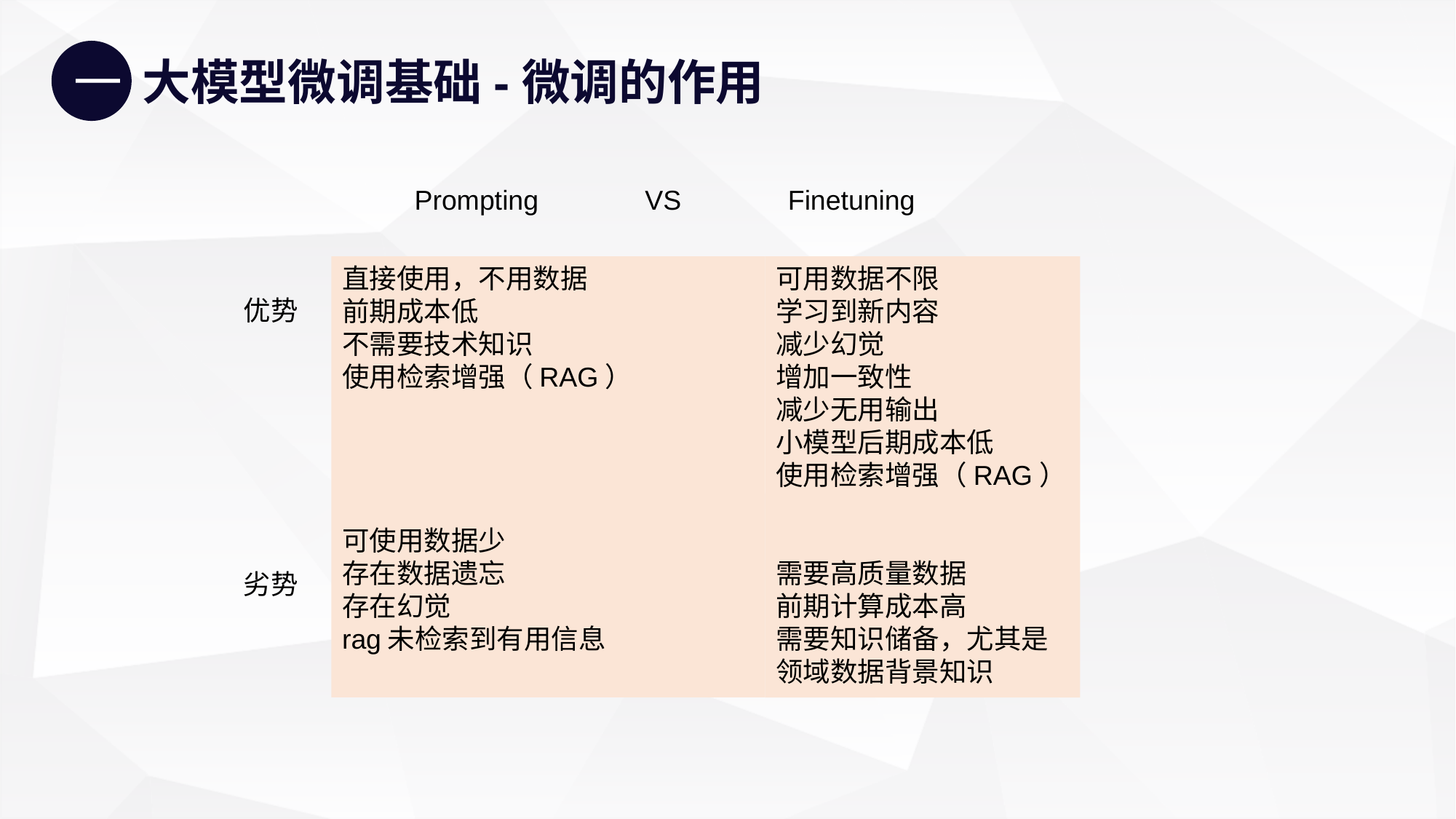

一
大模型微调基础-微调的作用
Prompting              VS              Finetuning
直接使用，不用数据
前期成本低
不需要技术知识
使用检索增强（RAG）

可使用数据少
存在数据遗忘
存在幻觉
rag未检索到有用信息

可用数据不限
学习到新内容
减少幻觉
增加一致性
减少无用输出
小模型后期成本低
使用检索增强（RAG）

需要高质量数据
前期计算成本高
需要知识储备，尤其是领域数据背景知识
优势
劣势